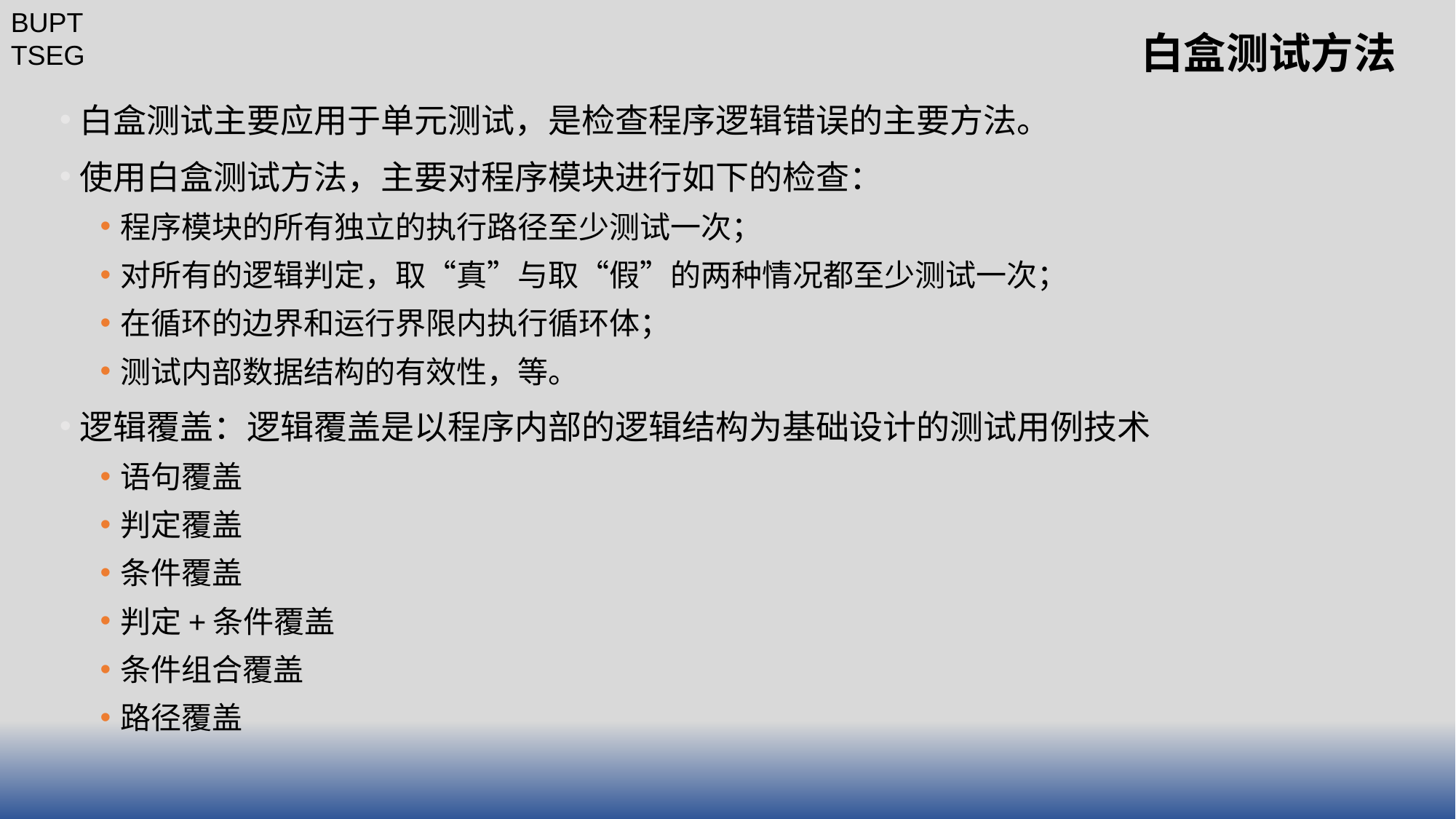

# 白盒测试方法
白盒测试主要应用于单元测试，是检查程序逻辑错误的主要方法。
使用白盒测试方法，主要对程序模块进行如下的检查：
程序模块的所有独立的执行路径至少测试一次；
对所有的逻辑判定，取“真”与取“假”的两种情况都至少测试一次；
在循环的边界和运行界限内执行循环体；
测试内部数据结构的有效性，等。
逻辑覆盖：逻辑覆盖是以程序内部的逻辑结构为基础设计的测试用例技术
语句覆盖
判定覆盖
条件覆盖
判定+条件覆盖
条件组合覆盖
路径覆盖